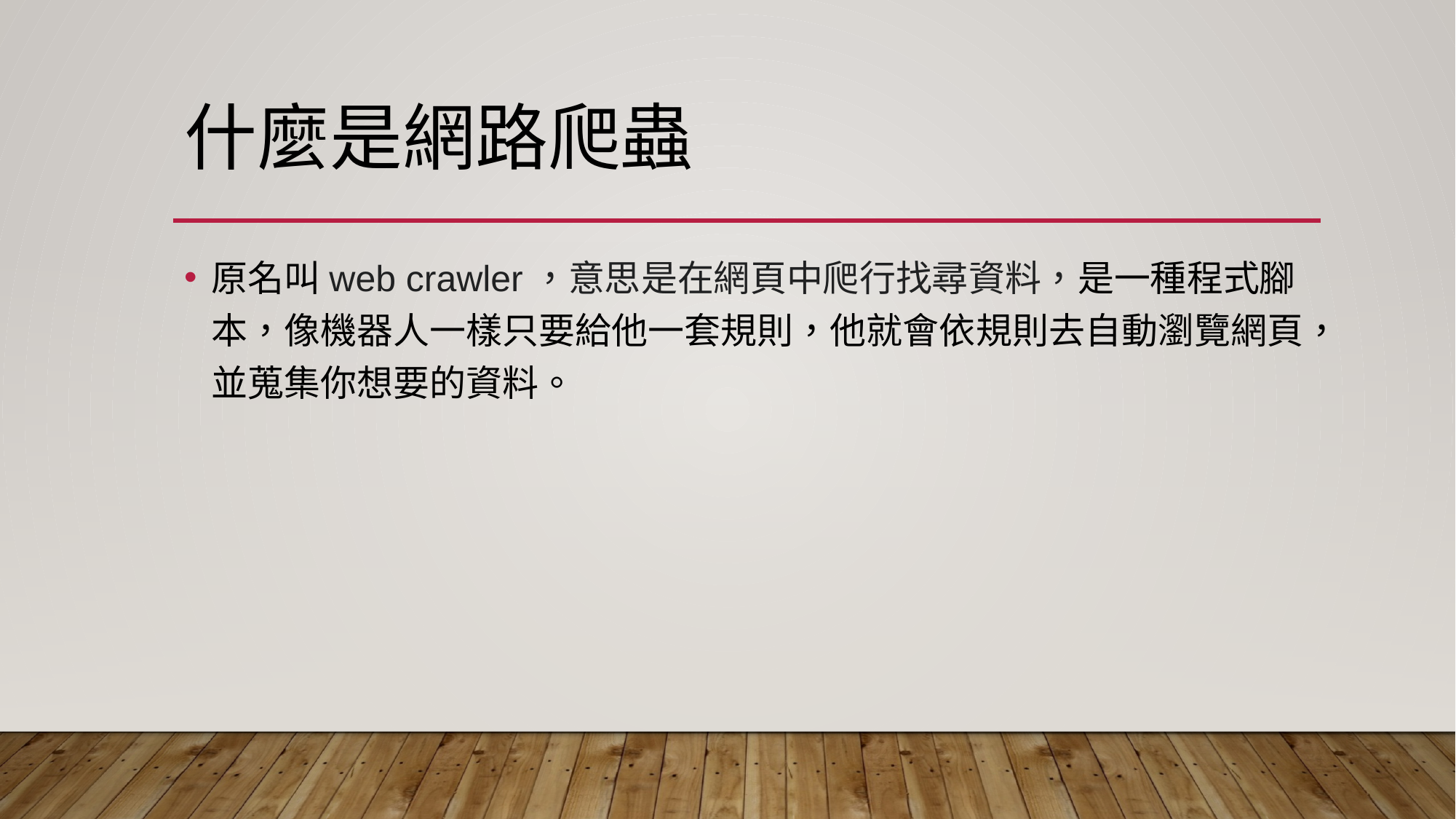

# 什麼是網路爬蟲
原名叫web crawler，意思是在網頁中爬行找尋資料，是一種程式腳本，像機器人一樣只要給他一套規則，他就會依規則去自動瀏覽網頁，並蒐集你想要的資料。